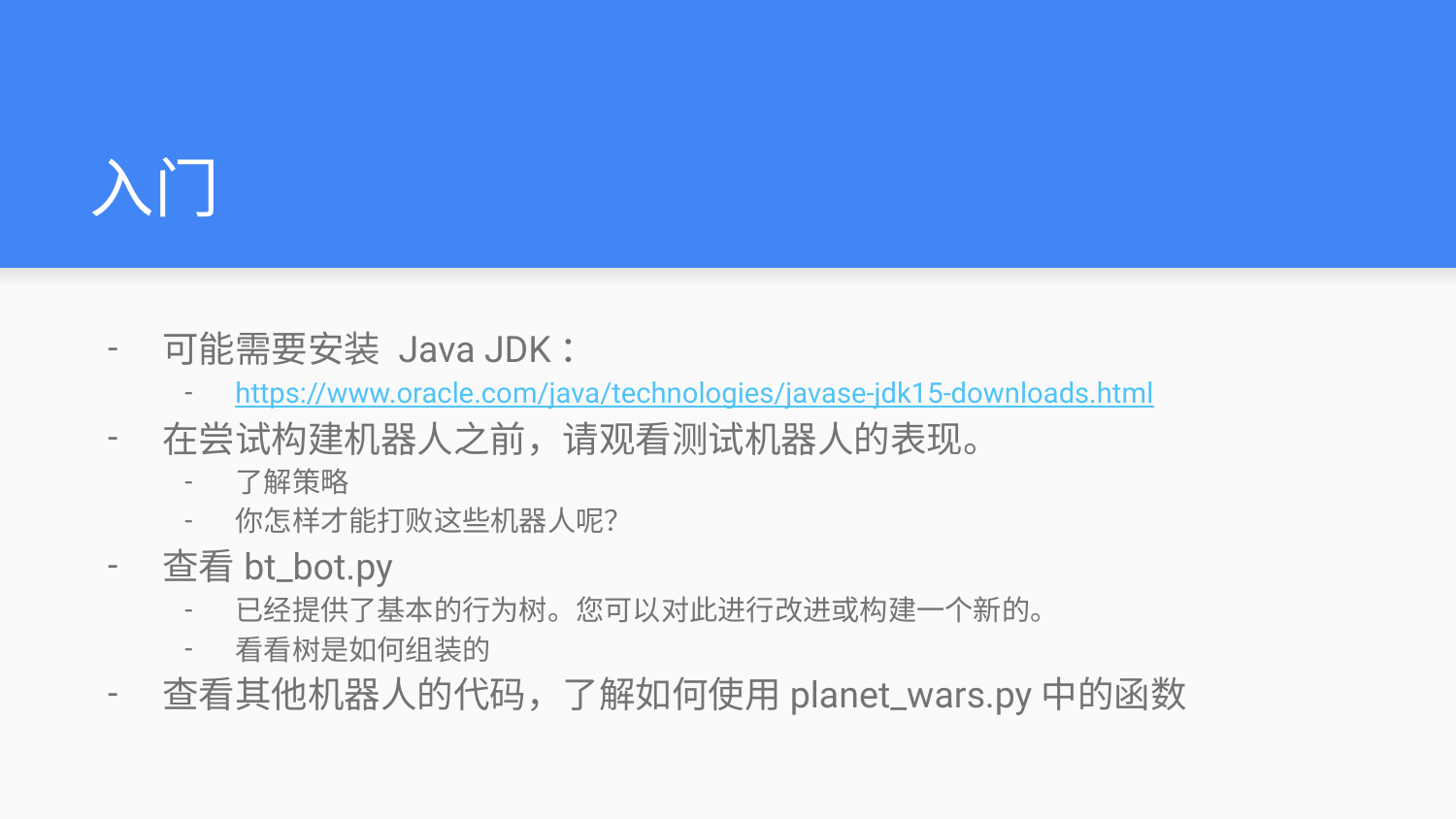

# 入门
可能需要安装 Java JDK：
https://www.oracle.com/java/technologies/javase-jdk15-downloads.html
在尝试构建机器人之前，请观看测试机器人的表现。
了解策略
你怎样才能打败这些机器人呢？
查看bt_bot.py
已经提供了基本的行为树。您可以对此进行改进或构建一个新的。
看看树是如何组装的
查看其他机器人的代码，了解如何使用planet_wars.py中的函数